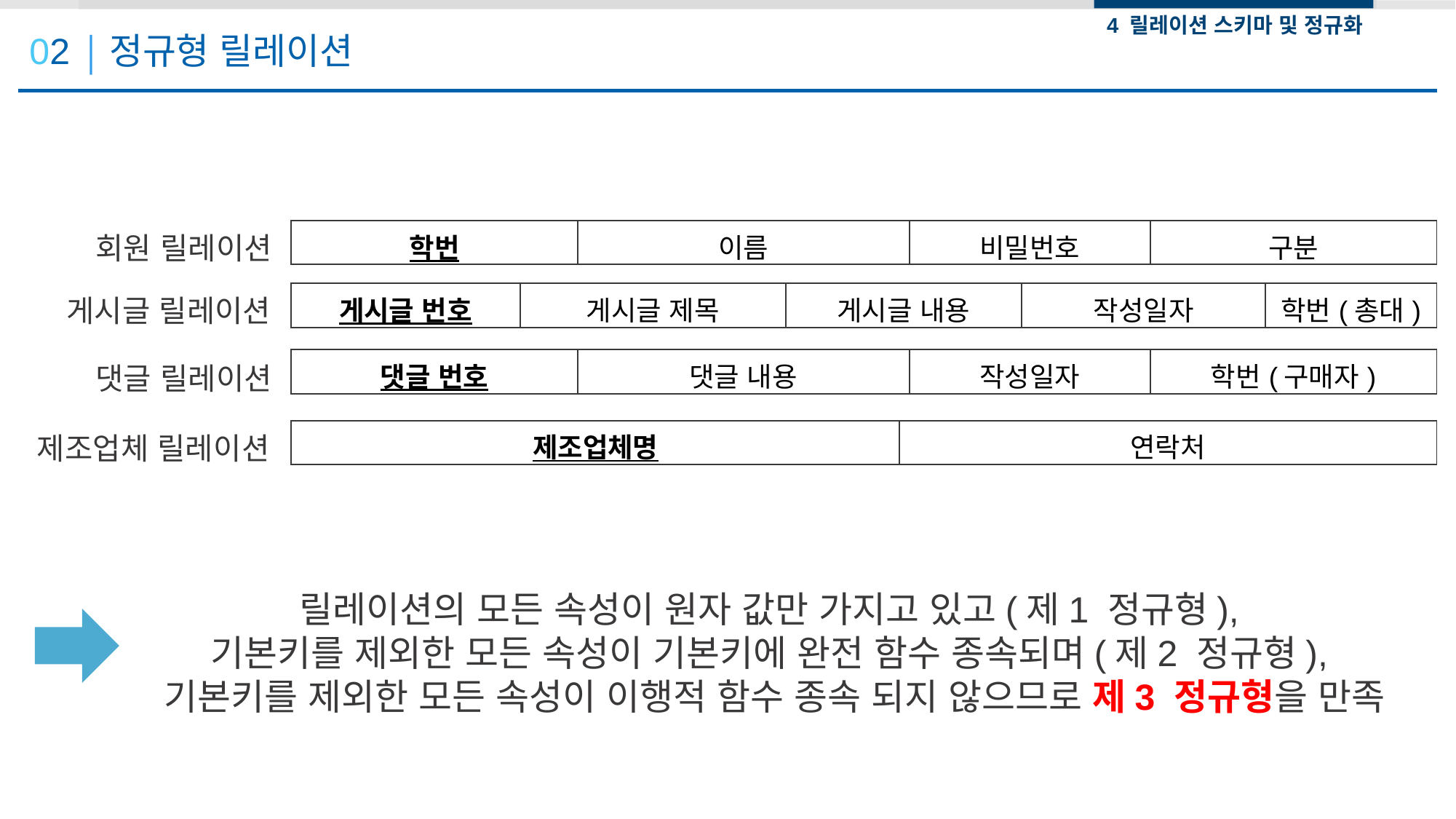

4 릴레이션 스키마 및 정규화
02   정규형 릴레이션
PROBLEM
| 학번 | 이름 | 비밀번호 | 구분 |
| --- | --- | --- | --- |
회원 릴레이션
| 게시글 번호 | 게시글 제목 | 게시글 내용 | 작성일자 | 학번(총대) |
| --- | --- | --- | --- | --- |
게시글 릴레이션
| 댓글 번호 | 댓글 내용 | 작성일자 | 학번(구매자) |
| --- | --- | --- | --- |
댓글 릴레이션
| 제조업체명 | 연락처 |
| --- | --- |
제조업체 릴레이션
릴레이션의 모든 속성이 원자 값만 가지고 있고(제1 정규형),
기본키를 제외한 모든 속성이 기본키에 완전 함수 종속되며(제2 정규형),
기본키를 제외한 모든 속성이 이행적 함수 종속 되지 않으므로 제3 정규형을 만족